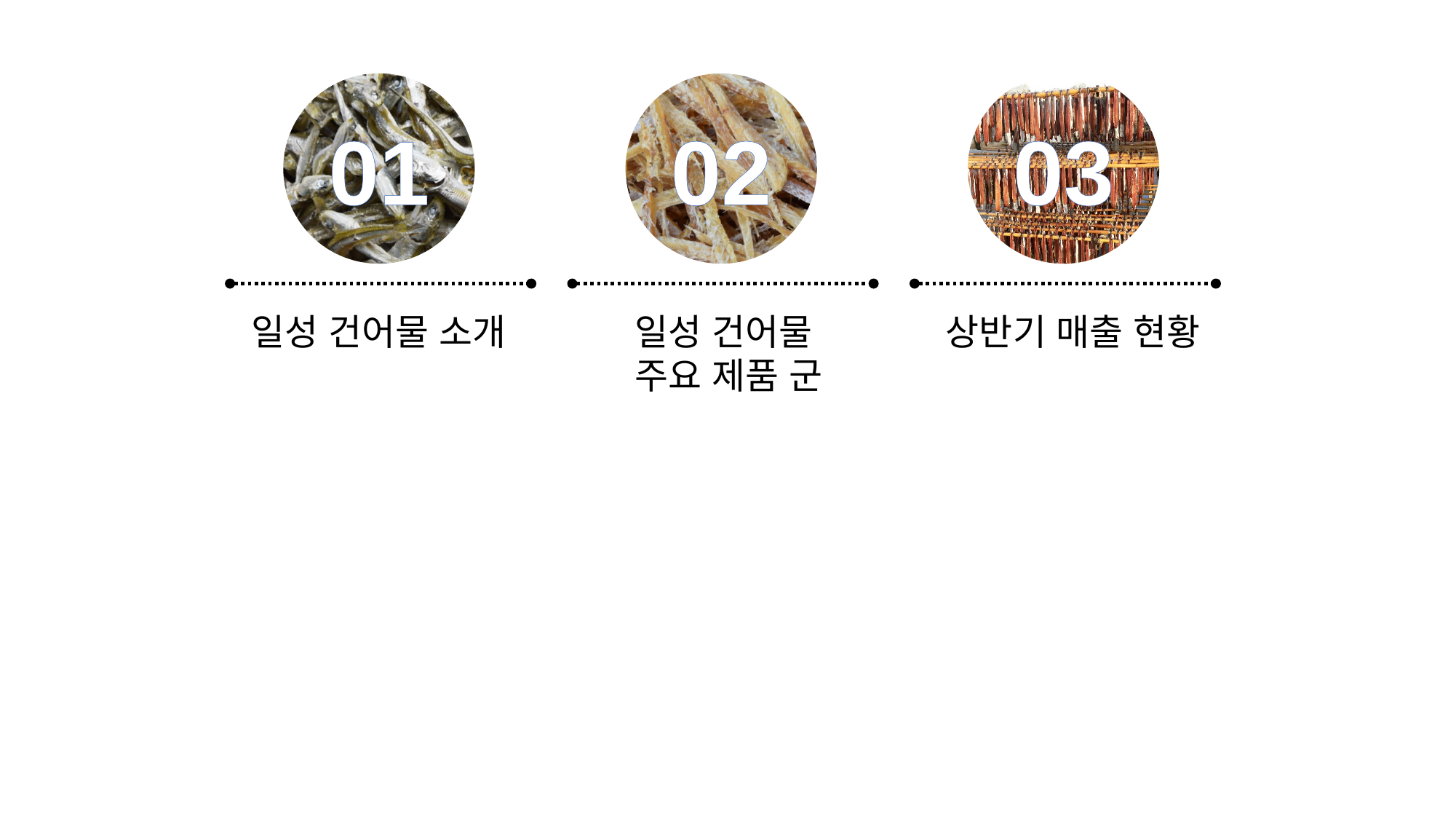

01
02
03
일성 건어물 소개
일성 건어물
주요 제품 군
상반기 매출 현황